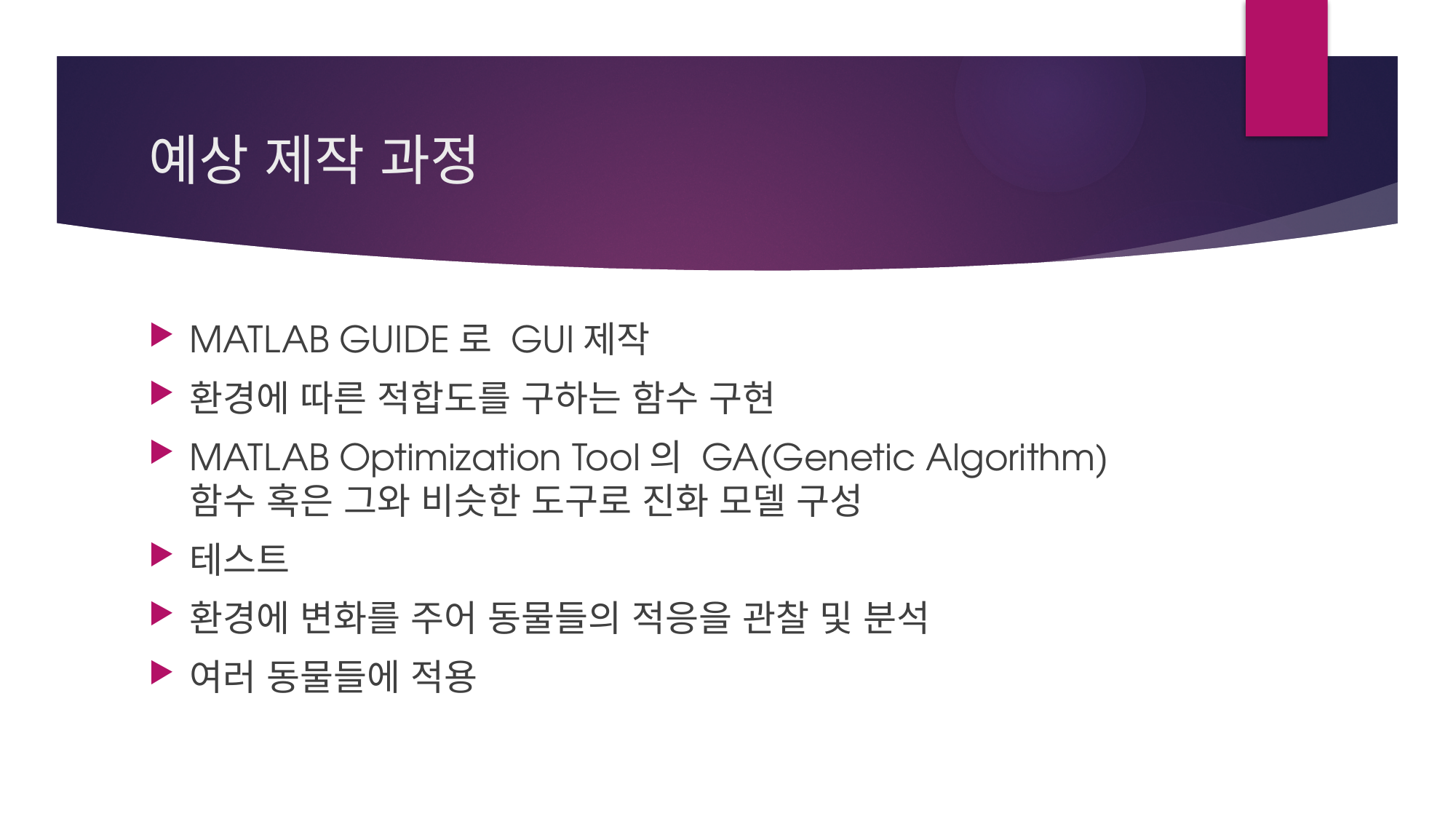

# 예상 제작 과정
MATLAB GUIDE로 GUI제작
환경에 따른 적합도를 구하는 함수 구현
MATLAB Optimization Tool의 GA(Genetic Algorithm)함수 혹은 그와 비슷한 도구로 진화 모델 구성
테스트
환경에 변화를 주어 동물들의 적응을 관찰 및 분석
여러 동물들에 적용